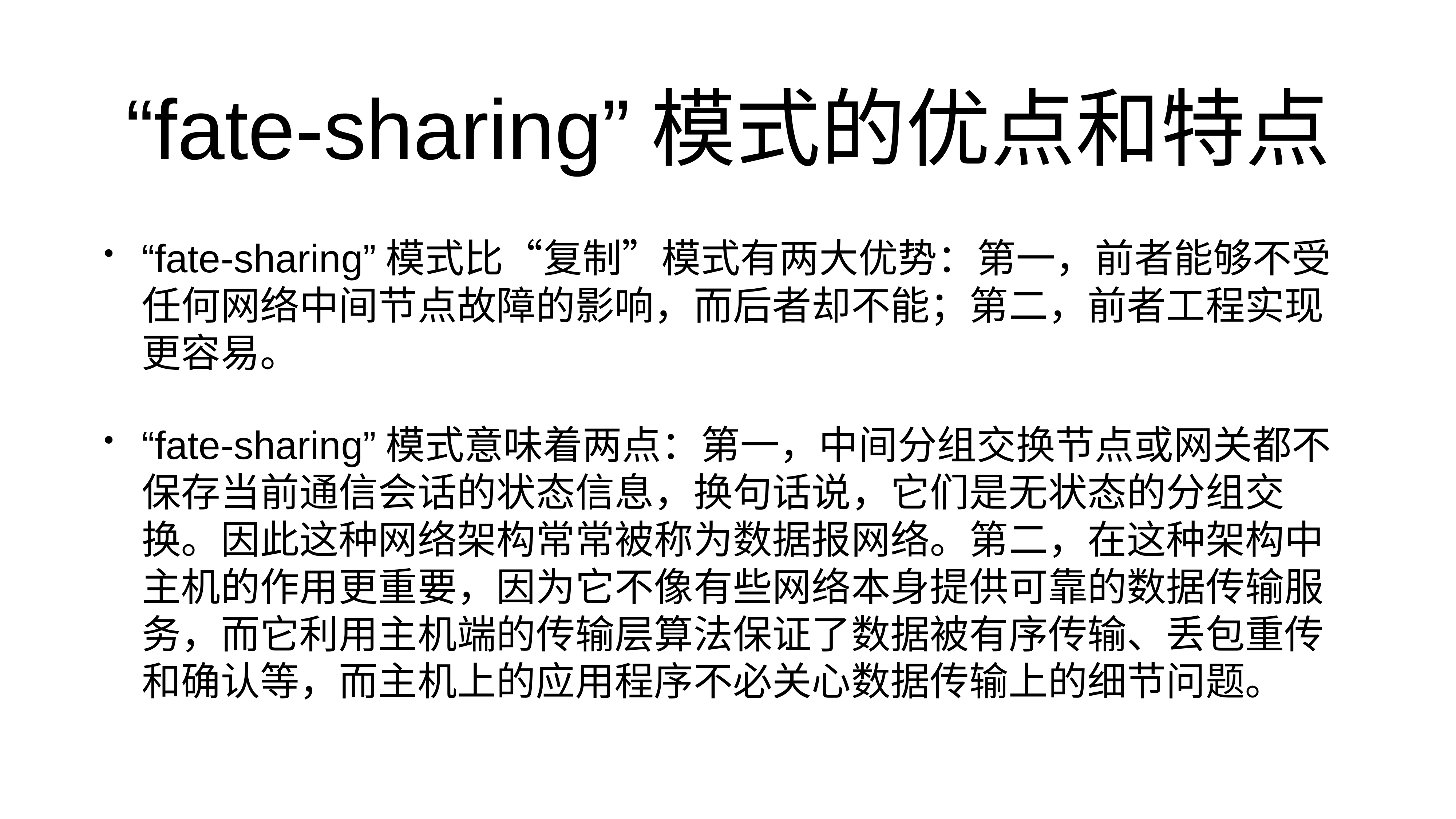

# “fate-sharing”模式的优点和特点
“fate-sharing”模式比“复制”模式有两大优势：第一，前者能够不受任何网络中间节点故障的影响，而后者却不能；第二，前者工程实现更容易。
“fate-sharing”模式意味着两点：第一，中间分组交换节点或网关都不保存当前通信会话的状态信息，换句话说，它们是无状态的分组交换。因此这种网络架构常常被称为数据报网络。第二，在这种架构中主机的作用更重要，因为它不像有些网络本身提供可靠的数据传输服务，而它利用主机端的传输层算法保证了数据被有序传输、丢包重传和确认等，而主机上的应用程序不必关心数据传输上的细节问题。